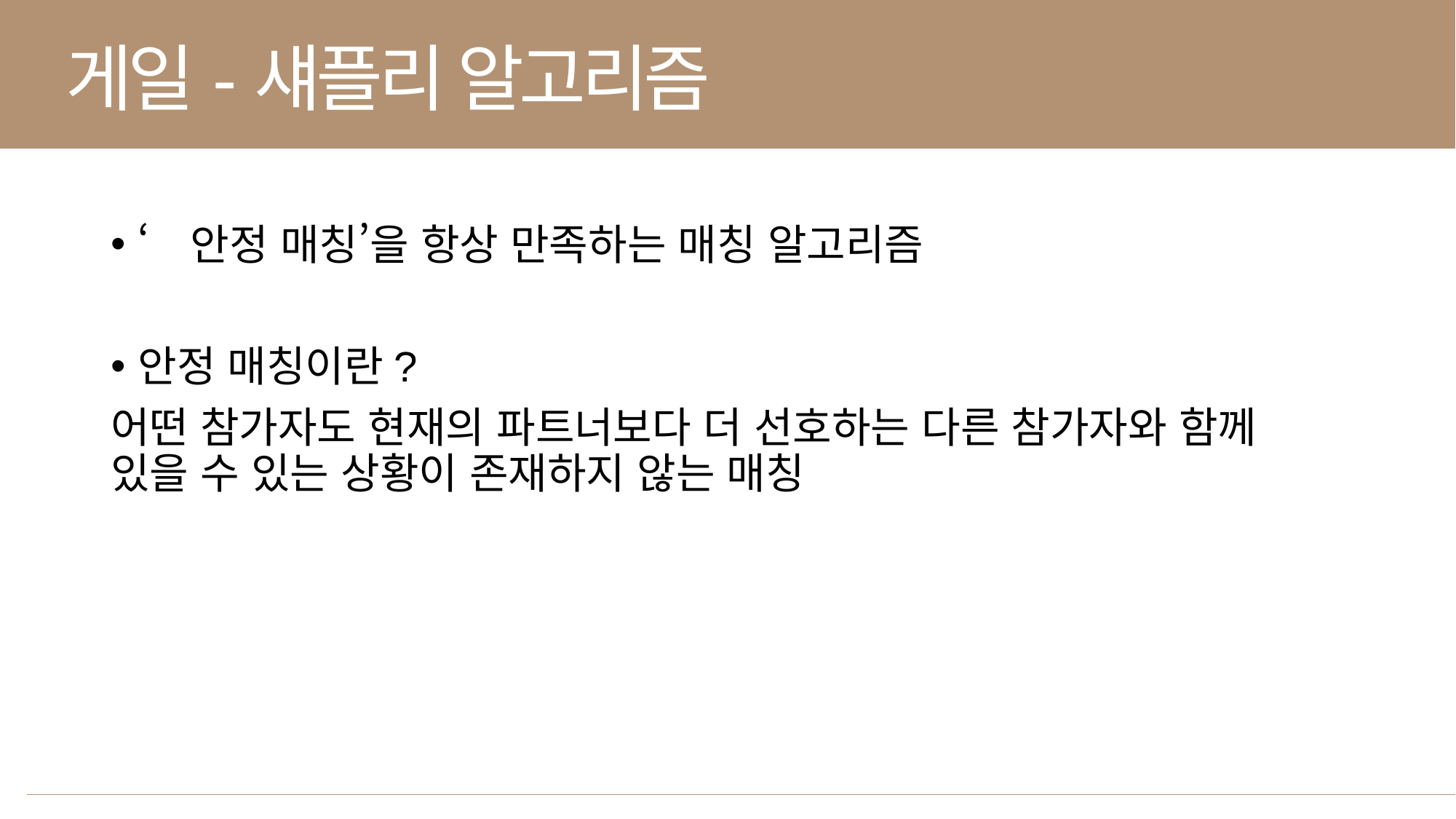

게일-섀플리 알고리즘
‘안정 매칭’을 항상 만족하는 매칭 알고리즘

안정 매칭이란?
어떤 참가자도 현재의 파트너보다 더 선호하는 다른 참가자와 함께 있을 수 있는 상황이 존재하지 않는 매칭